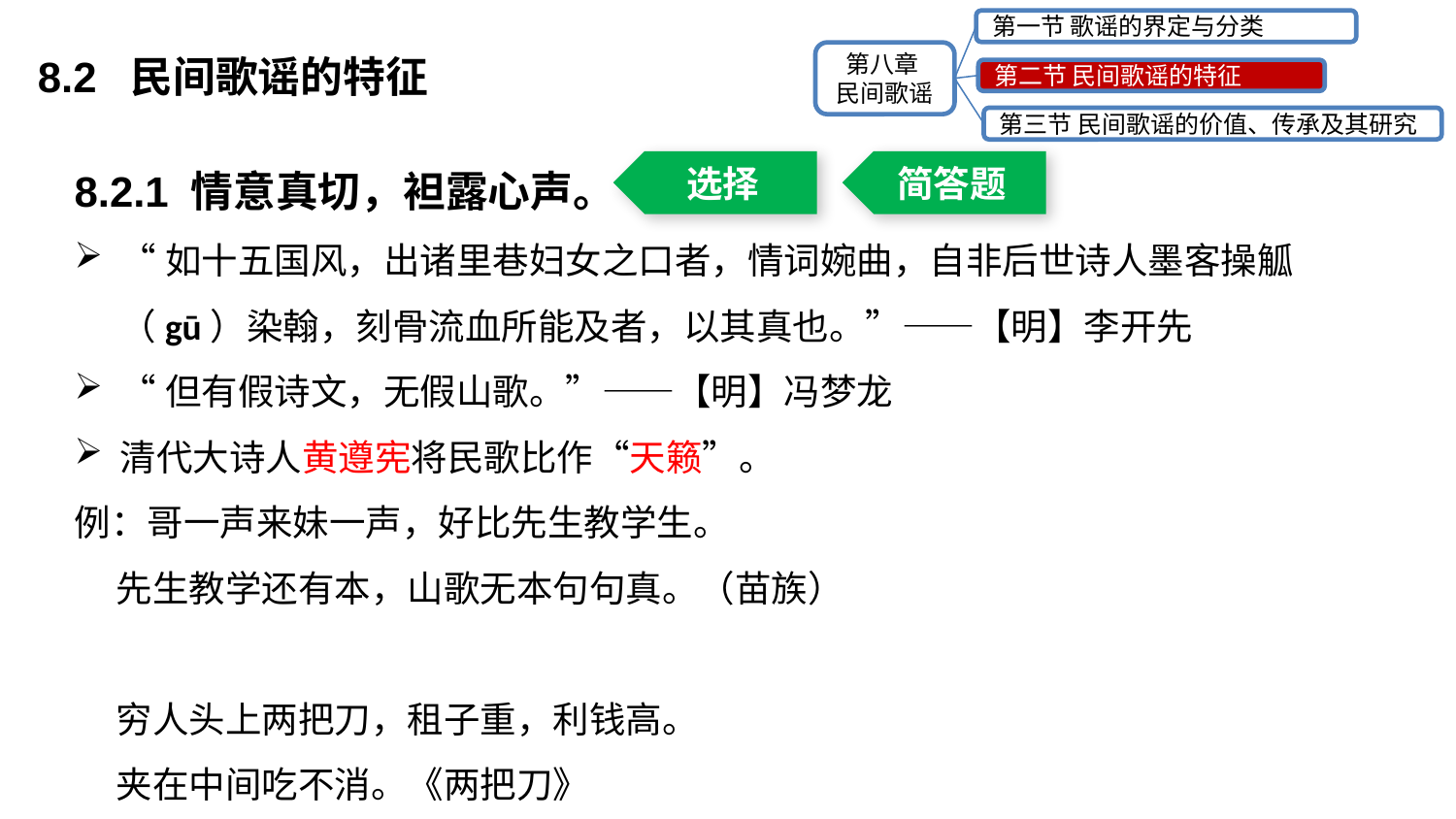

第一节 歌谣的界定与分类
第八章
民间歌谣
第二节 民间歌谣的特征
第三节 民间歌谣的价值、传承及其研究
8.2  民间歌谣的特征
8.2.1 情意真切，袒露心声。
“如十五国风，出诸里巷妇女之口者，情词婉曲，自非后世诗人墨客操觚（gū）染翰，刻骨流血所能及者，以其真也。”——【明】李开先
“但有假诗文，无假山歌。”——【明】冯梦龙
清代大诗人黄遵宪将民歌比作“天籁”。
例：哥一声来妹一声，好比先生教学生。
    先生教学还有本，山歌无本句句真。（苗族）

    穷人头上两把刀，租子重，利钱高。
    夹在中间吃不消。《两把刀》
选择
简答题